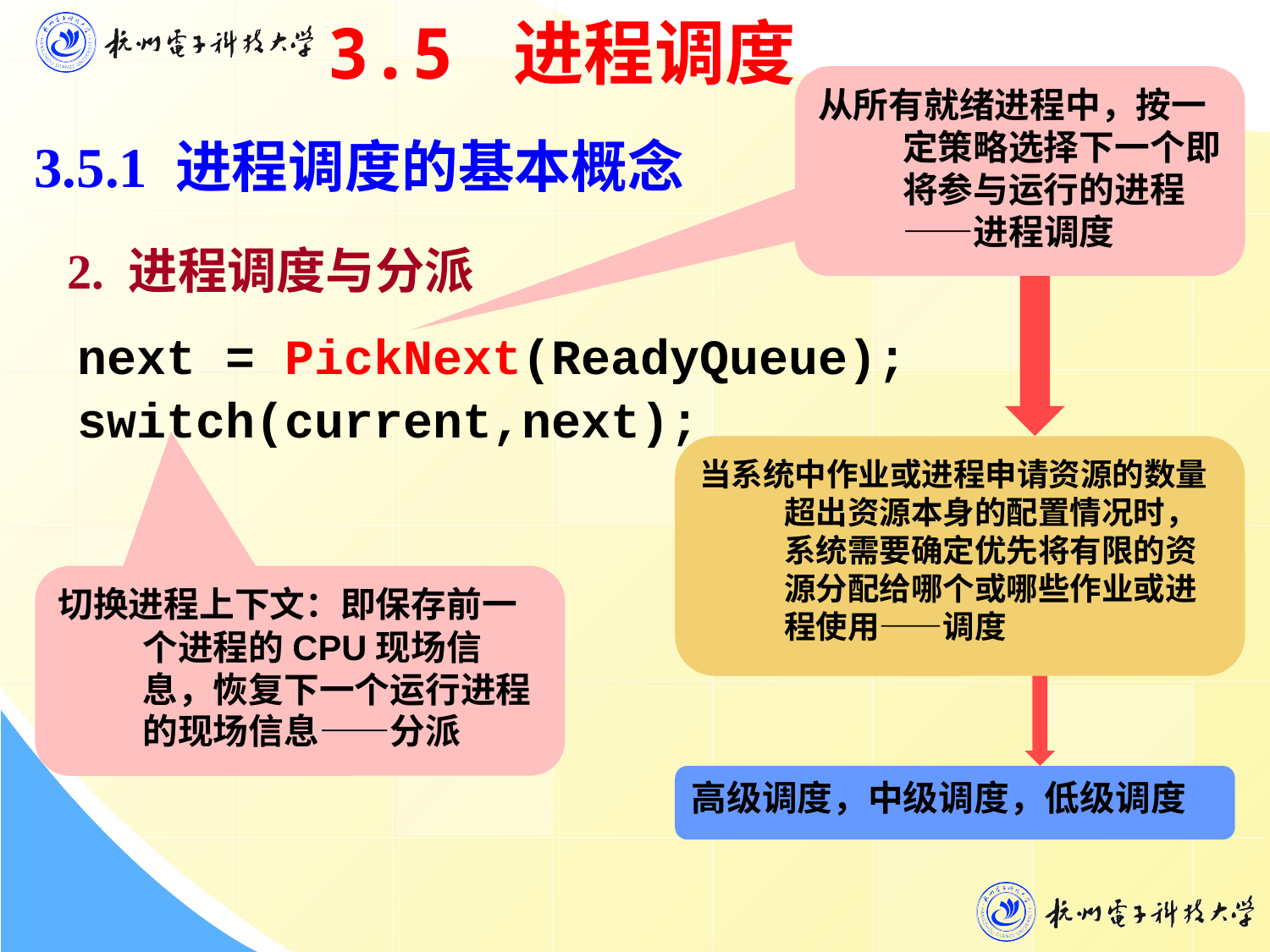

3.5 进程调度
从所有就绪进程中，按一定策略选择下一个即将参与运行的进程——进程调度
3.5.1 进程调度的基本概念
2. 进程调度与分派

next = PickNext(ReadyQueue);
switch(current,next);
当系统中作业或进程申请资源的数量超出资源本身的配置情况时，系统需要确定优先将有限的资源分配给哪个或哪些作业或进程使用——调度
切换进程上下文：即保存前一个进程的CPU现场信息，恢复下一个运行进程的现场信息——分派

高级调度，中级调度，低级调度